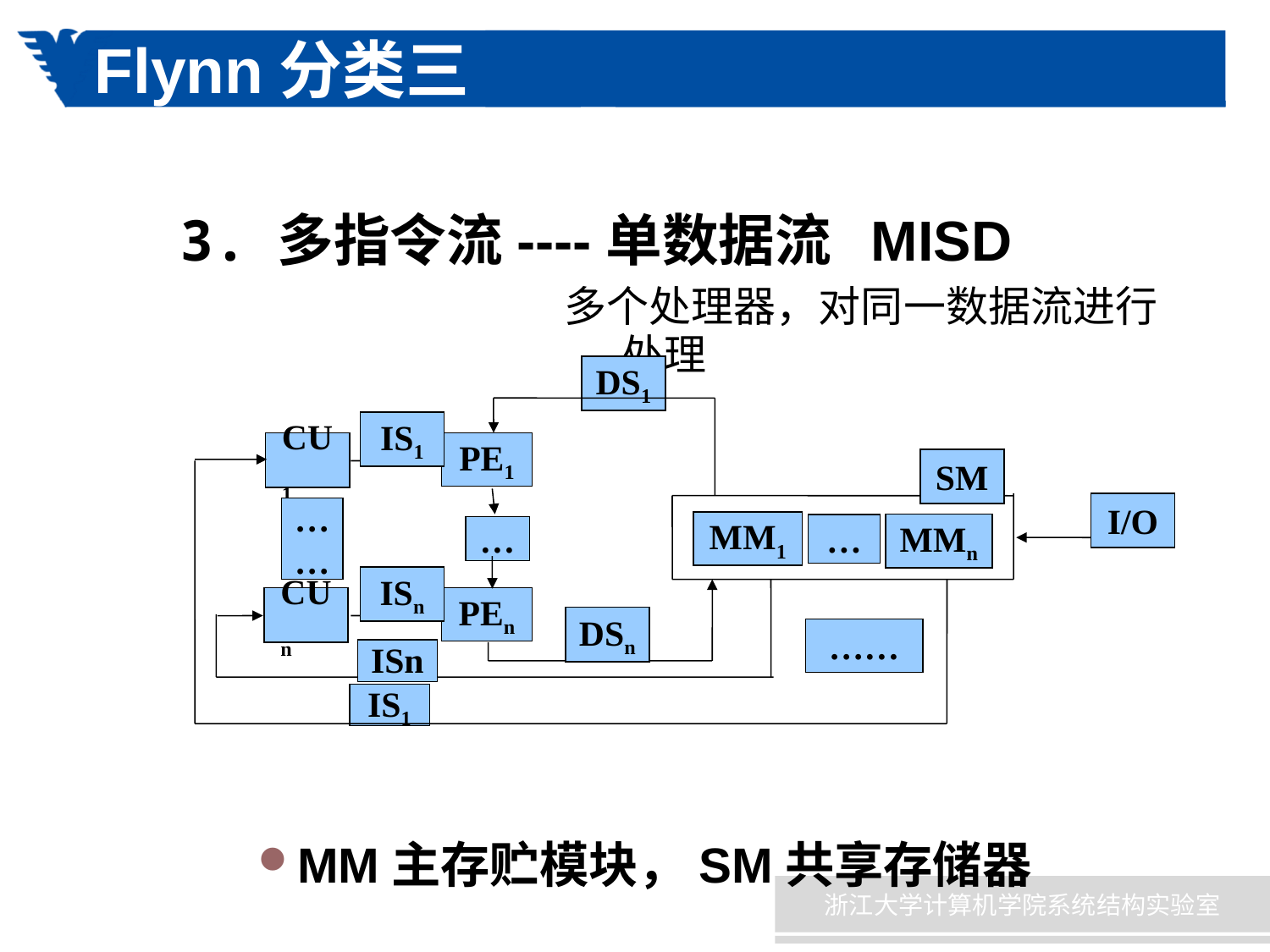

# Flynn分类三
3. 多指令流----单数据流  MISD 			        多个处理器，对同一数据流进行处理

MM主存贮模块，SM共享存储器
DS1

IS1

CU1
PE1

…

……
ISn

CUn
PEn
SM

MM1
…
MMn
I/O

DSn
……
ISn
IS1